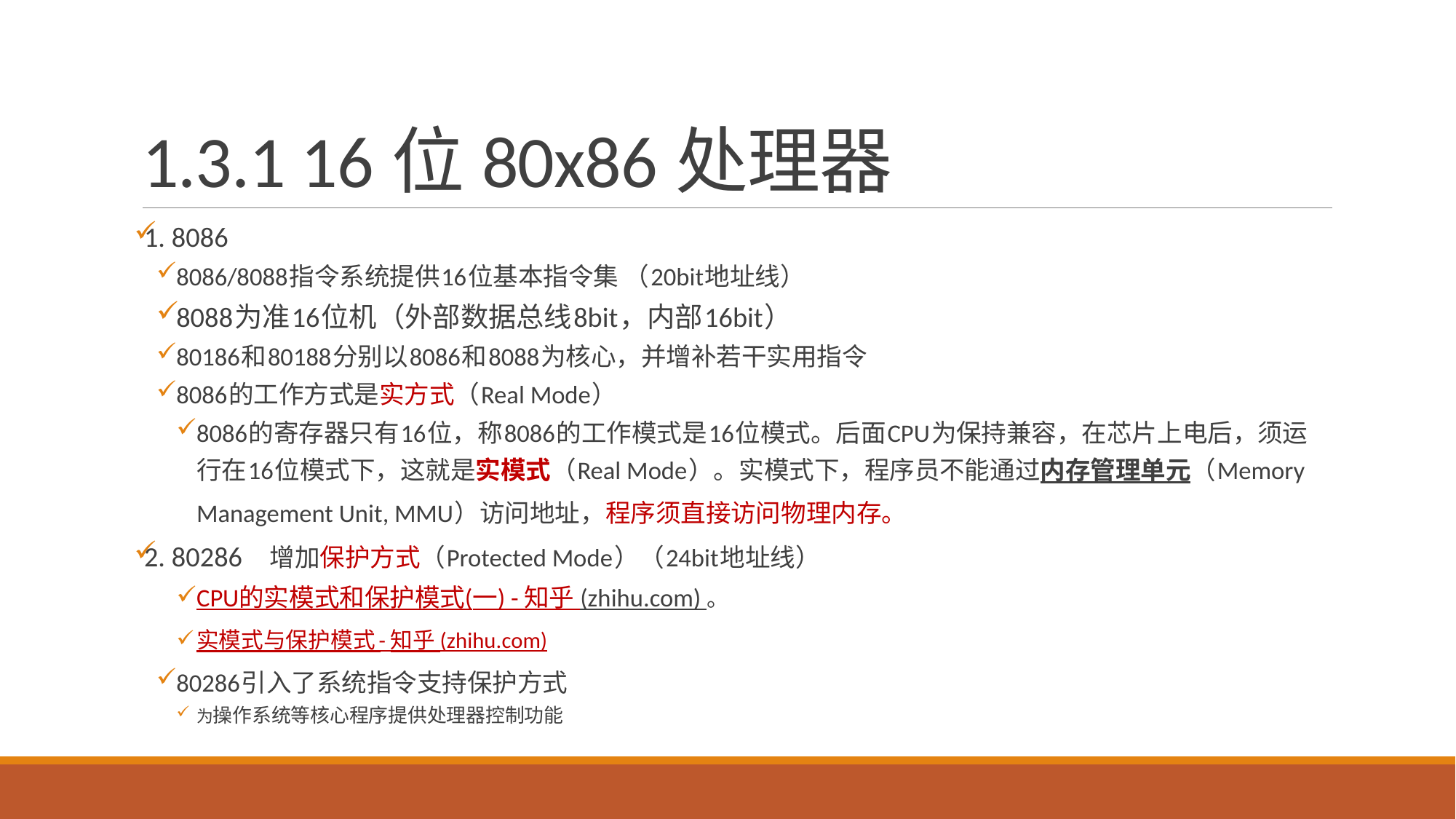

# 1.3.1 16位80x86处理器
1. 8086
8086/8088指令系统提供16位基本指令集 （20bit地址线）
8088为准16位机（外部数据总线8bit，内部16bit）
80186和80188分别以8086和8088为核心，并增补若干实用指令
8086的工作方式是实方式（Real Mode）
8086的寄存器只有16位，称8086的工作模式是16位模式。后面CPU为保持兼容，在芯片上电后，须运行在16位模式下，这就是实模式（Real Mode）。实模式下，程序员不能通过内存管理单元（Memory Management Unit, MMU）访问地址，程序须直接访问物理内存。
2. 80286    增加保护方式（Protected Mode）（24bit地址线）
CPU的实模式和保护模式(一) - 知乎 (zhihu.com) 。
实模式与保护模式 - 知乎 (zhihu.com)
80286引入了系统指令支持保护方式
为操作系统等核心程序提供处理器控制功能